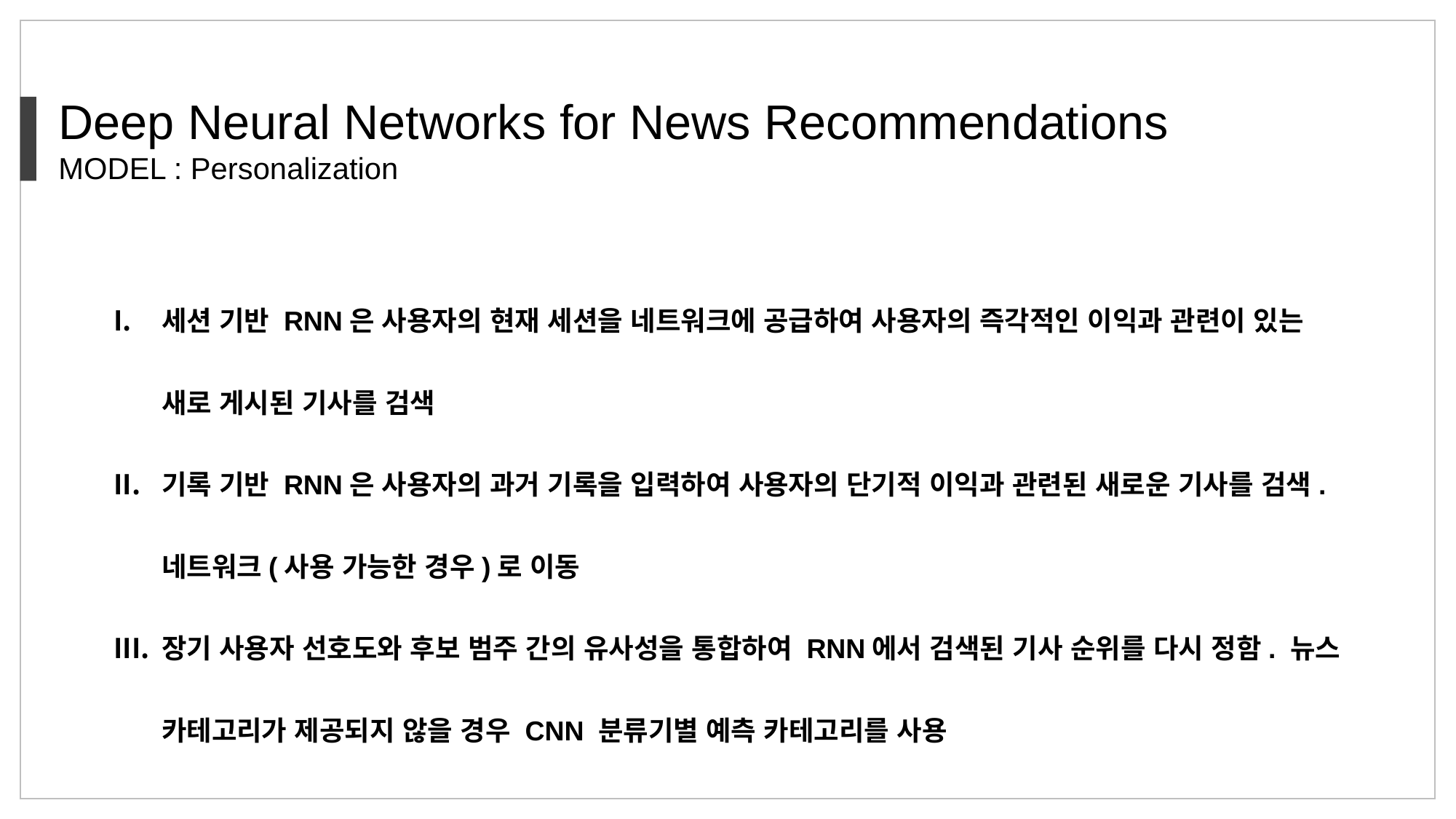

Deep Neural Networks for News Recommendations
MODEL : Personalization

세션 기반 RNN은 사용자의 현재 세션을 네트워크에 공급하여 사용자의 즉각적인 이익과 관련이 있는 새로 게시된 기사를 검색
기록 기반 RNN은 사용자의 과거 기록을 입력하여 사용자의 단기적 이익과 관련된 새로운 기사를 검색. 네트워크(사용 가능한 경우)로 이동
장기 사용자 선호도와 후보 범주 간의 유사성을 통합하여 RNN에서 검색된 기사 순위를 다시 정함. 뉴스 카테고리가 제공되지 않을 경우 CNN 분류기별 예측 카테고리를 사용